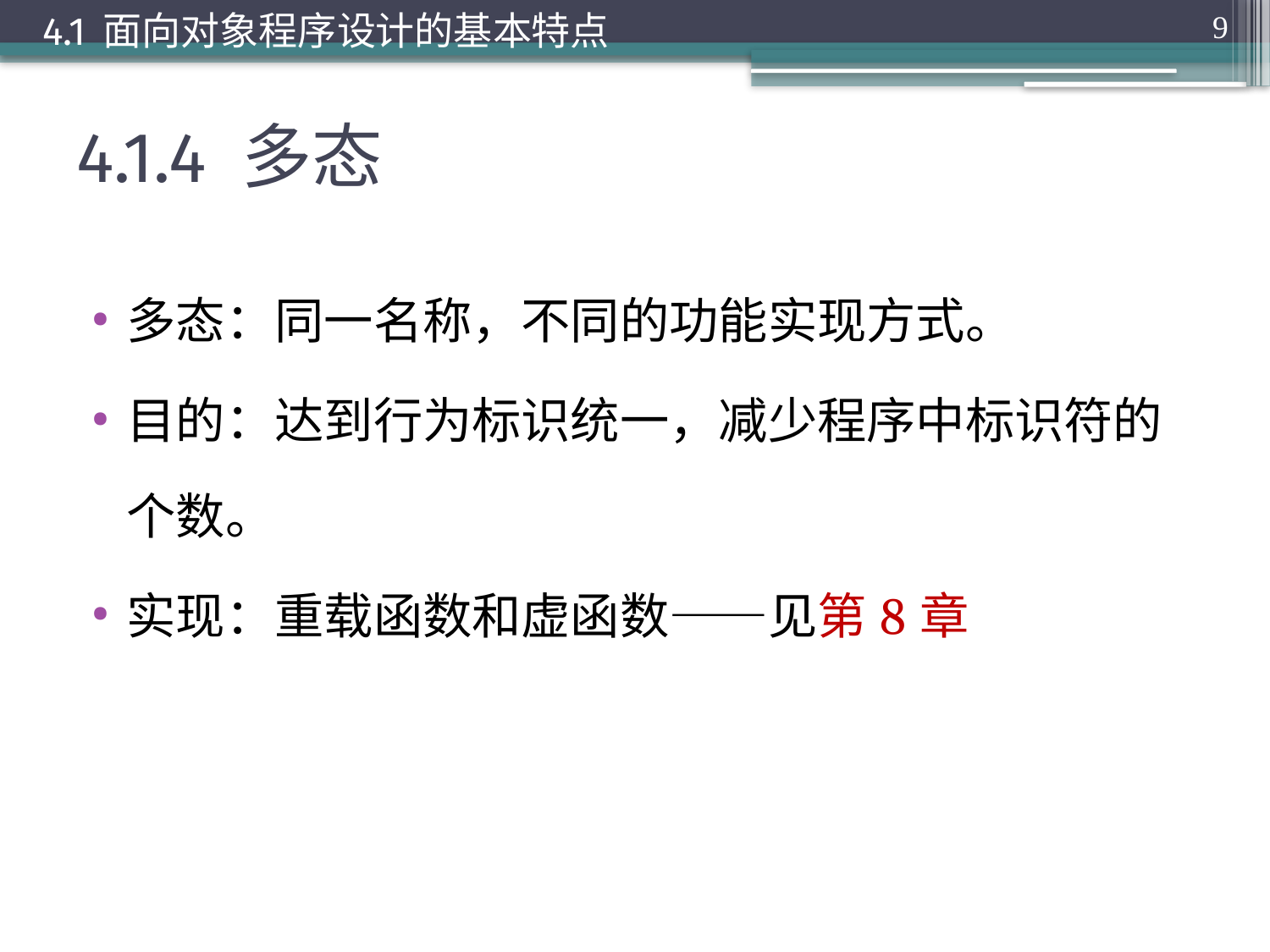

4.1 面向对象程序设计的基本特点
9
# 4.1.4 多态
多态：同一名称，不同的功能实现方式。
目的：达到行为标识统一，减少程序中标识符的个数。
实现：重载函数和虚函数——见第8章